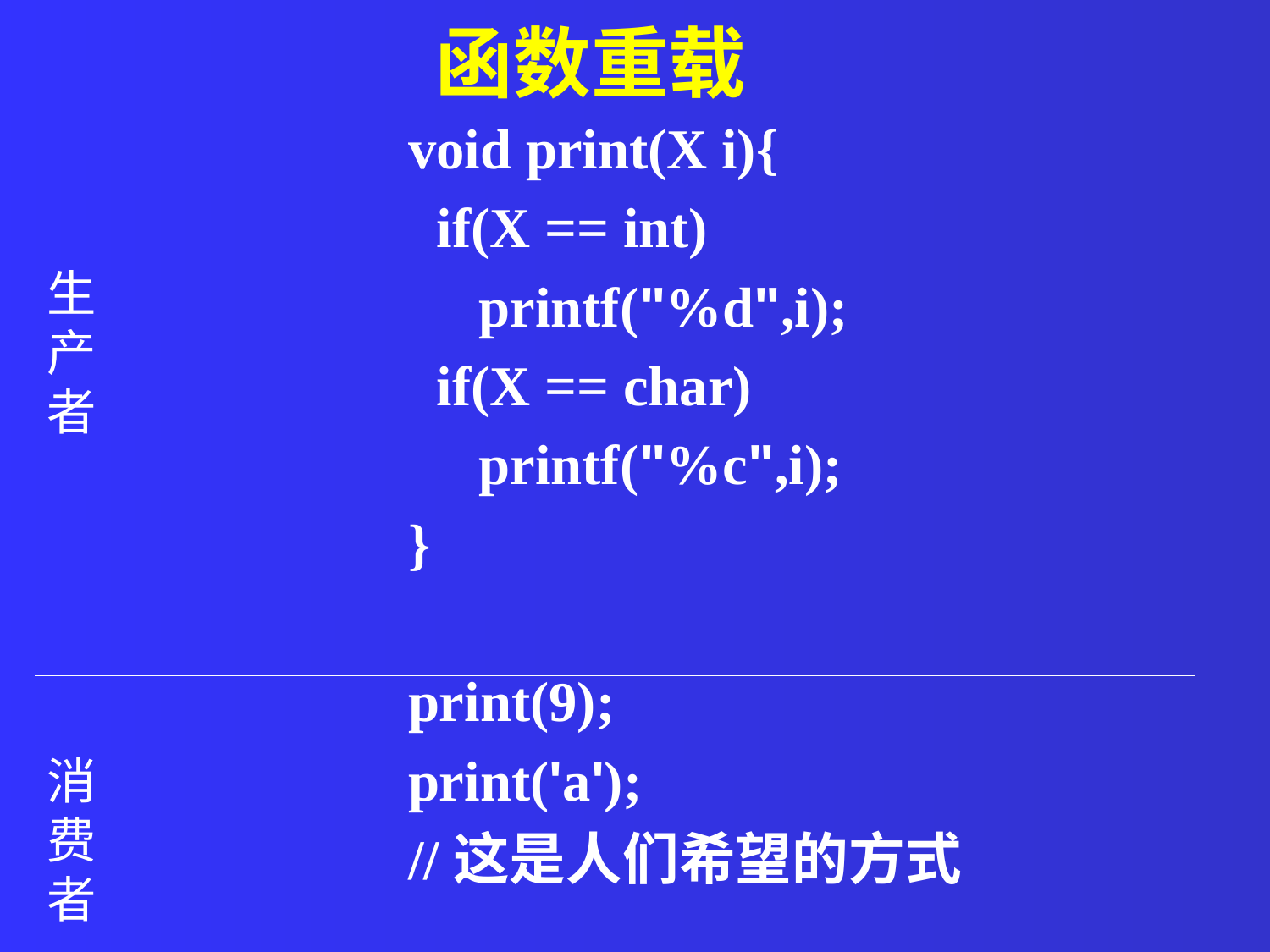

函数重载
void print(X i){
  if(X == int)
     printf("%d",i);
  if(X == char)
     printf("%c",i);
}

print(9);
print('a');
//这是人们希望的方式
生
产
者
消
费
者